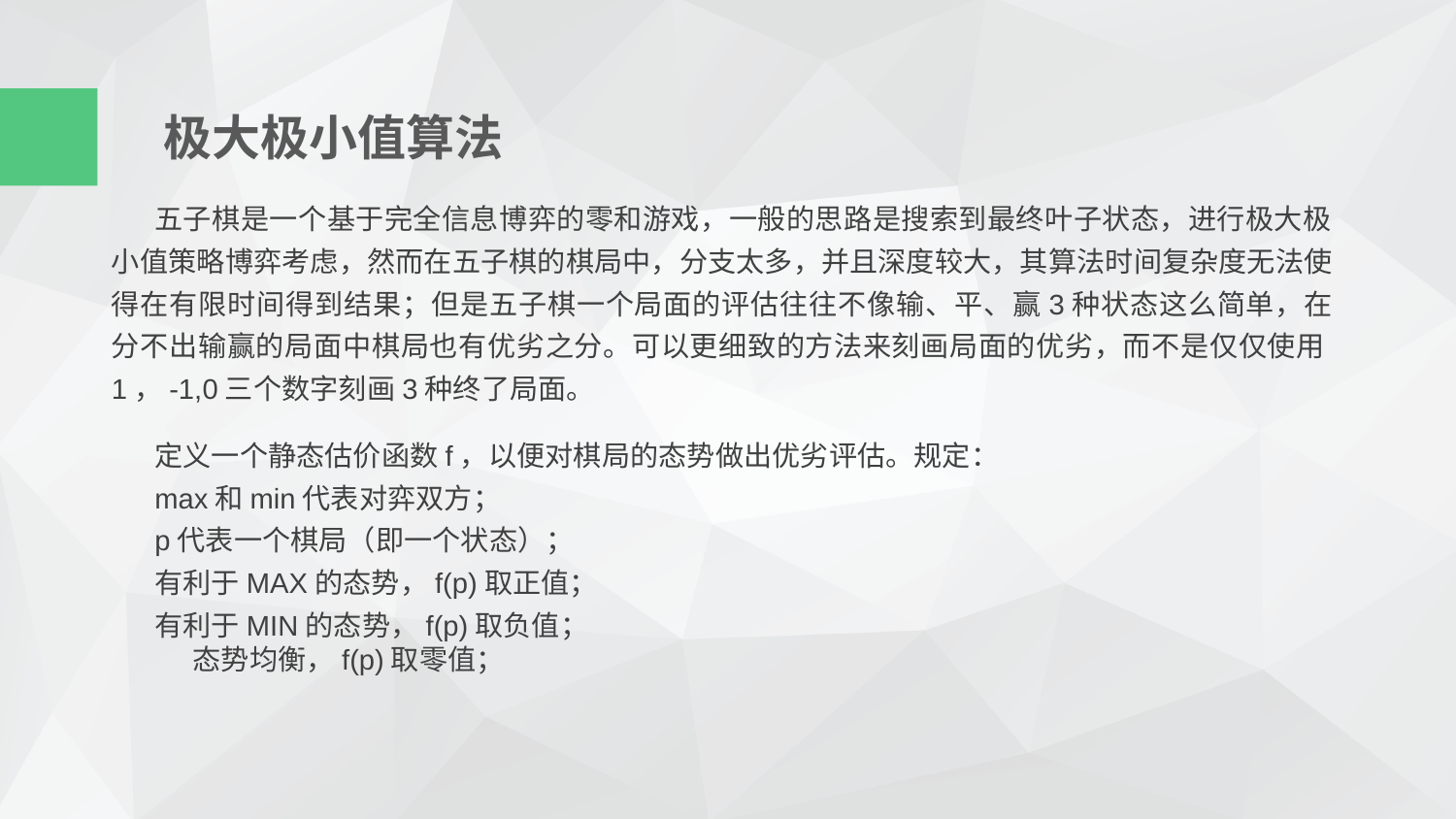

极大极小值算法
五子棋是一个基于完全信息博弈的零和游戏，一般的思路是搜索到最终叶子状态，进行极大极小值策略博弈考虑，然而在五子棋的棋局中，分支太多，并且深度较大，其算法时间复杂度无法使得在有限时间得到结果；但是五子棋一个局面的评估往往不像输、平、赢3种状态这么简单，在分不出输赢的局面中棋局也有优劣之分。可以更细致的方法来刻画局面的优劣，而不是仅仅使用1，-1,0三个数字刻画3种终了局面。
定义一个静态估价函数f，以便对棋局的态势做出优劣评估。规定：
max和min代表对弈双方；
p代表一个棋局（即一个状态）；
有利于MAX的态势，f(p)取正值；
有利于MIN的态势，f(p)取负值；
     态势均衡，f(p)取零值；